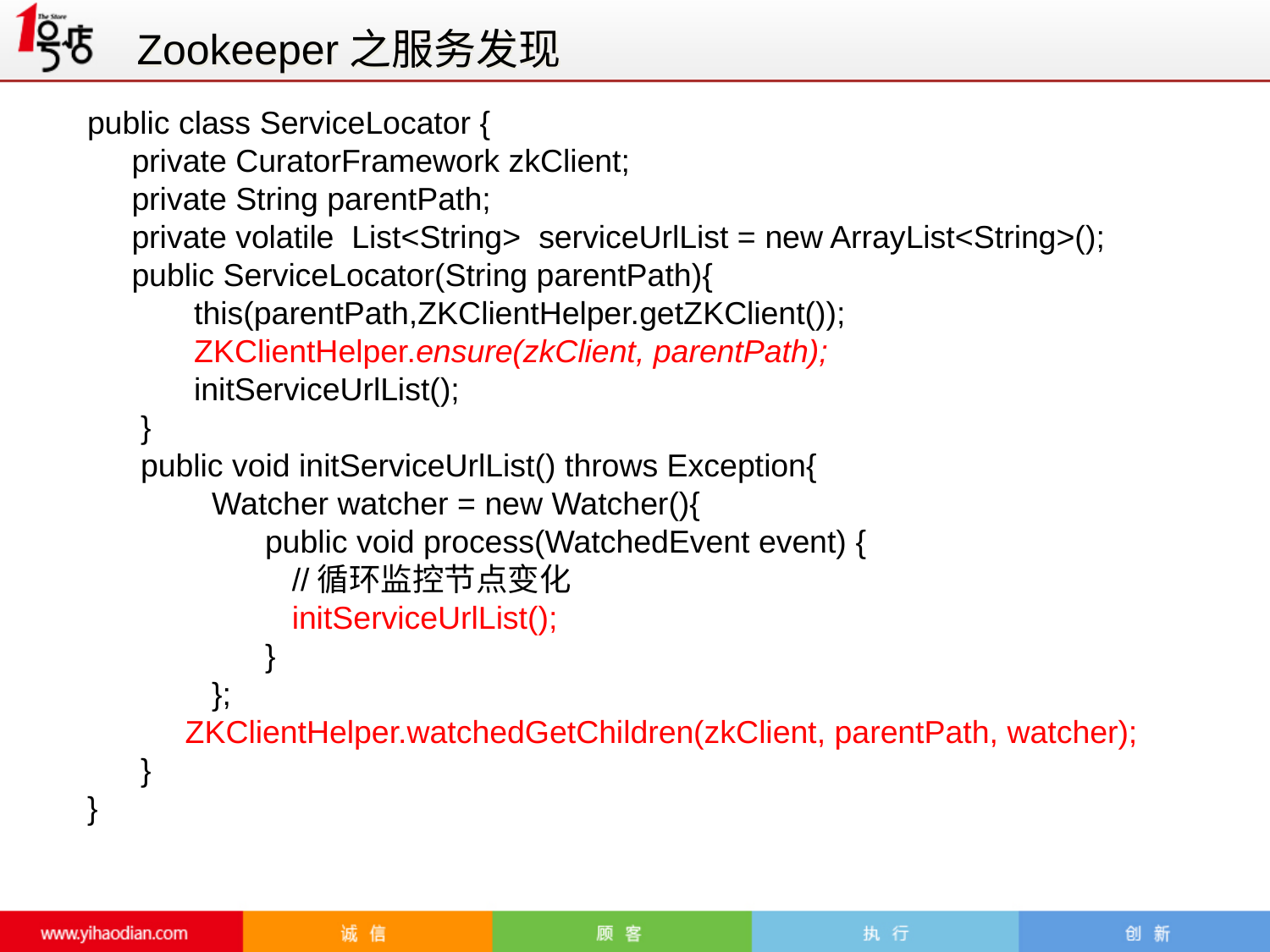

Zookeeper之服务发现
public class ServiceLocator {
     private CuratorFramework zkClient;
     private String parentPath;
     private volatile  List<String>  serviceUrlList = new ArrayList<String>();
     public ServiceLocator(String parentPath){
            this(parentPath,ZKClientHelper.getZKClient());
            ZKClientHelper.ensure(zkClient, parentPath);
            initServiceUrlList();
      }
      public void initServiceUrlList() throws Exception{
              Watcher watcher = new Watcher(){
                    public void process(WatchedEvent event) {
                       //循环监控节点变化
                       initServiceUrlList();
                    }
              };
           ZKClientHelper.watchedGetChildren(zkClient, parentPath, watcher);
      }
}